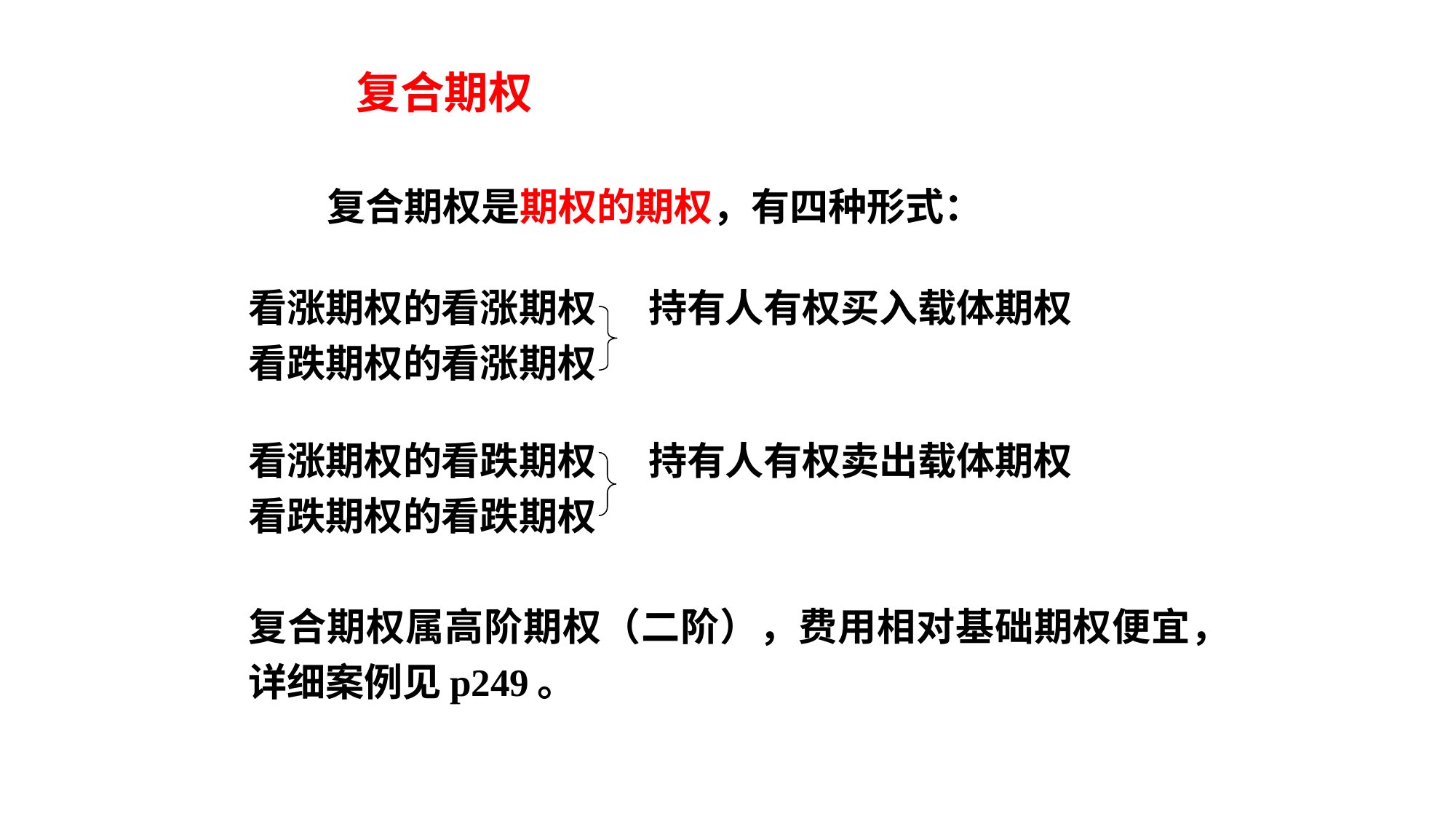

复合期权

        复合期权是期权的期权，有四种形式：

看涨期权的看涨期权      持有人有权买入载体期权
看跌期权的看涨期权

看涨期权的看跌期权      持有人有权卖出载体期权
看跌期权的看跌期权

复合期权属高阶期权（二阶），费用相对基础期权便宜，
详细案例见p249。